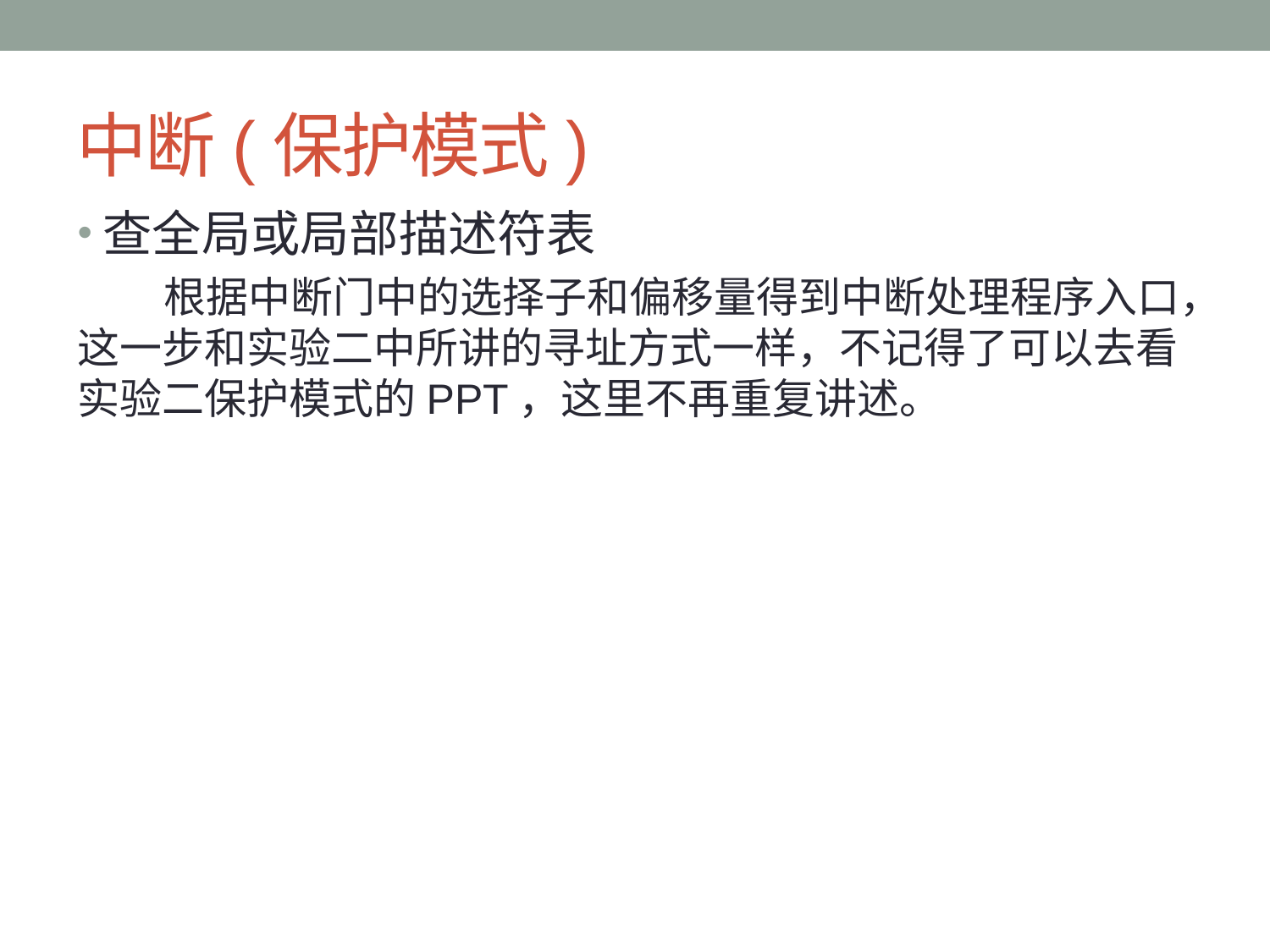

# 中断(保护模式)
查全局或局部描述符表
        根据中断门中的选择子和偏移量得到中断处理程序入口，这一步和实验二中所讲的寻址方式一样，不记得了可以去看实验二保护模式的PPT，这里不再重复讲述。